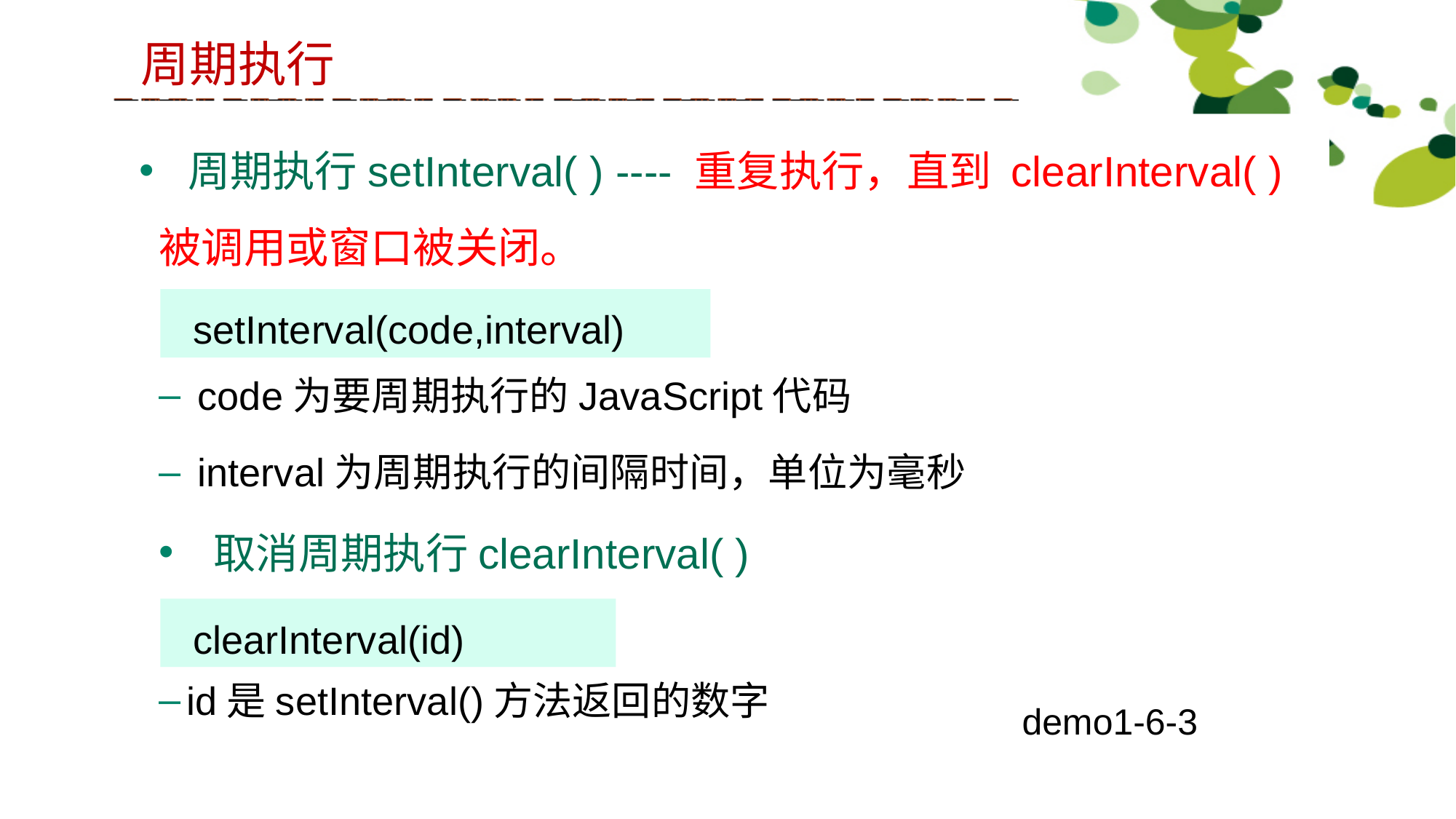

周期执行
  周期执行setInterval( ) ---- 重复执行，直到 clearInterval( ) 被调用或窗口被关闭。

 code为要周期执行的JavaScript代码
 interval为周期执行的间隔时间，单位为毫秒
取消周期执行clearInterval( )

id是setInterval()方法返回的数字

  setInterval(code,interval)
  clearInterval(id)
demo1-6-3